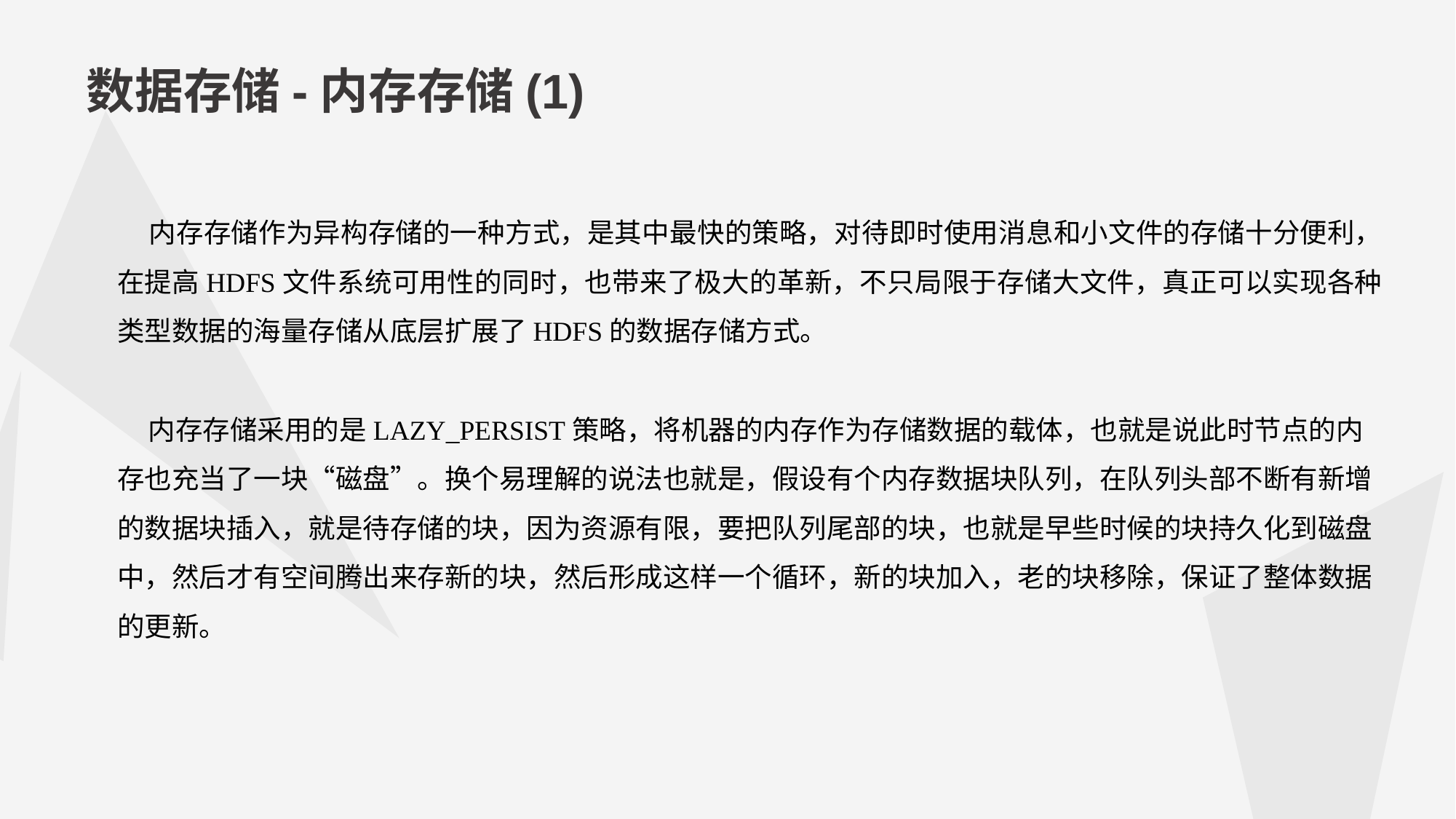

数据存储-内存存储(1)

内存存储作为异构存储的一种方式，是其中最快的策略，对待即时使用消息和小文件的存储十分便利，在提高HDFS文件系统可用性的同时，也带来了极大的革新，不只局限于存储大文件，真正可以实现各种类型数据的海量存储从底层扩展了HDFS的数据存储方式。

    内存存储采用的是LAZY_PERSIST策略，将机器的内存作为存储数据的载体，也就是说此时节点的内存也充当了一块“磁盘”。换个易理解的说法也就是，假设有个内存数据块队列，在队列头部不断有新增的数据块插入，就是待存储的块，因为资源有限，要把队列尾部的块，也就是早些时候的块持久化到磁盘中，然后才有空间腾出来存新的块，然后形成这样一个循环，新的块加入，老的块移除，保证了整体数据的更新。